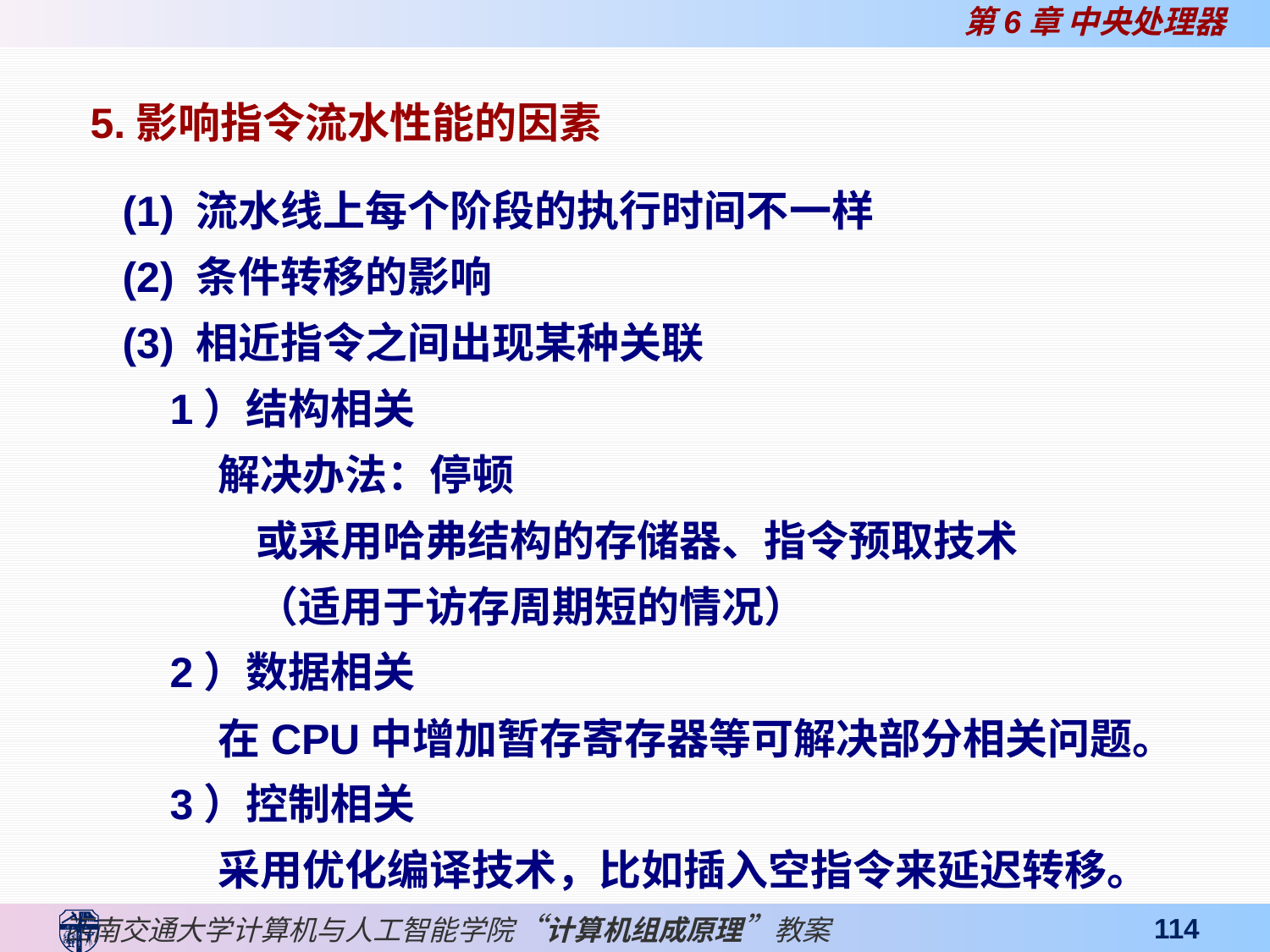

5.影响指令流水性能的因素
(1) 流水线上每个阶段的执行时间不一样
(2) 条件转移的影响
(3) 相近指令之间出现某种关联
    1）结构相关
         解决办法：停顿
             或采用哈弗结构的存储器、指令预取技术
             （适用于访存周期短的情况）
    2）数据相关
         在CPU中增加暂存寄存器等可解决部分相关问题。
    3）控制相关
         采用优化编译技术，比如插入空指令来延迟转移。